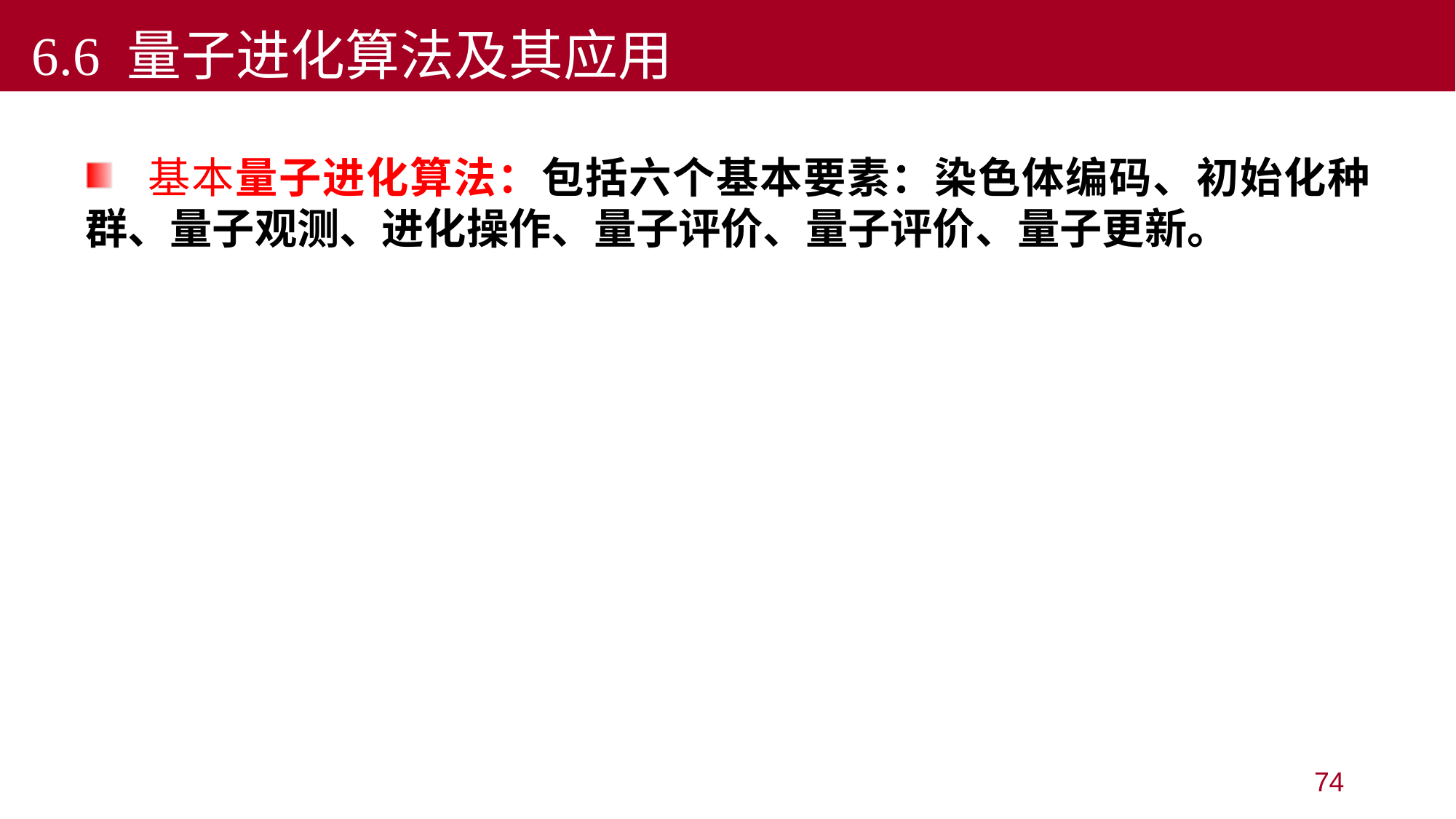

6.6 量子进化算法及其应用
  基本量子进化算法：包括六个基本要素：染色体编码、初始化种群、量子观测、进化操作、量子评价、量子评价、量子更新。

74